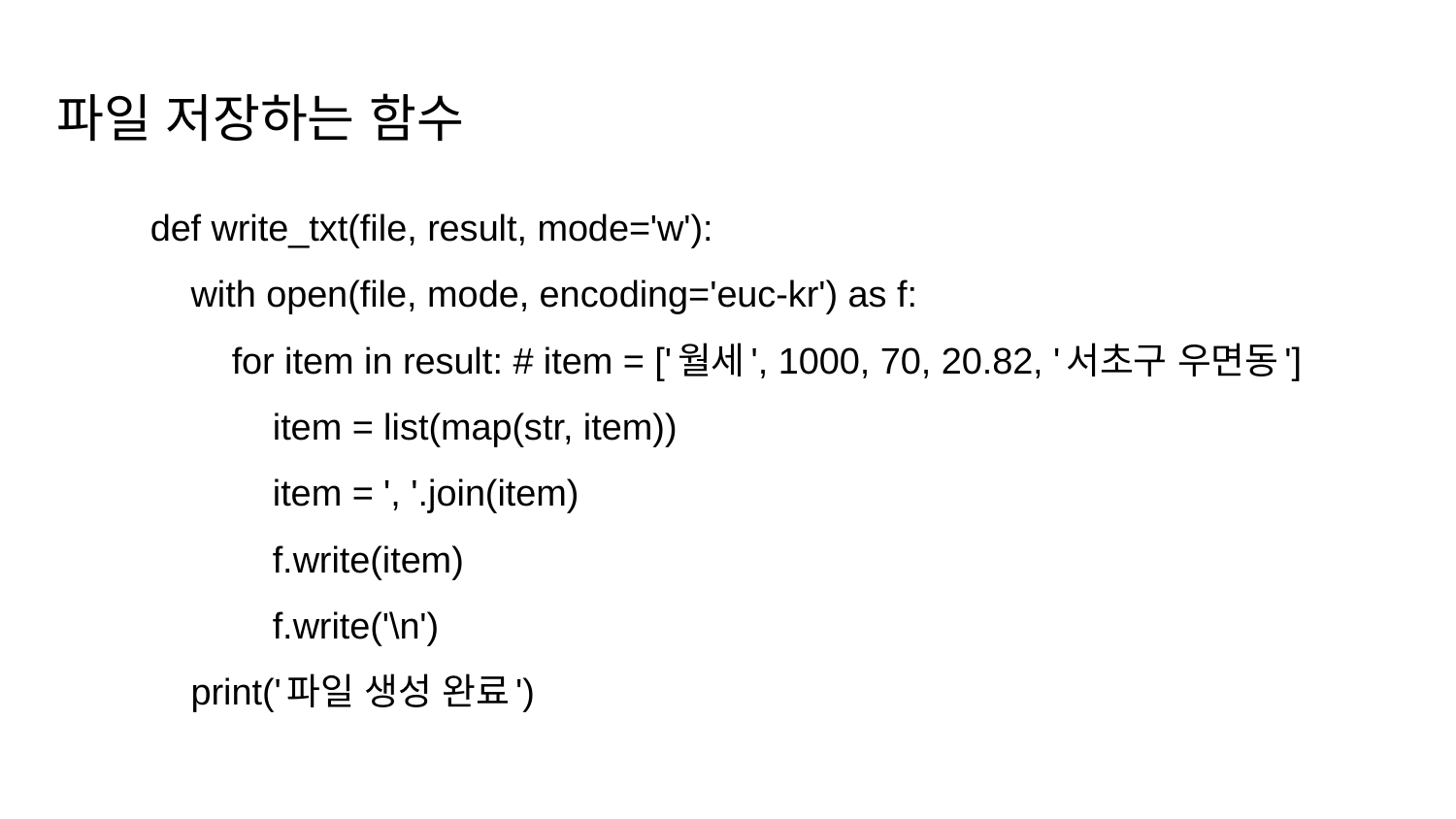

# 파일 저장하는 함수
def write_txt(file, result, mode='w'):
    with open(file, mode, encoding='euc-kr') as f:
        for item in result: # item = ['월세', 1000, 70, 20.82, '서초구 우면동']
            item = list(map(str, item))
            item = ', '.join(item)
            f.write(item)
            f.write('\n')
    print('파일 생성 완료')